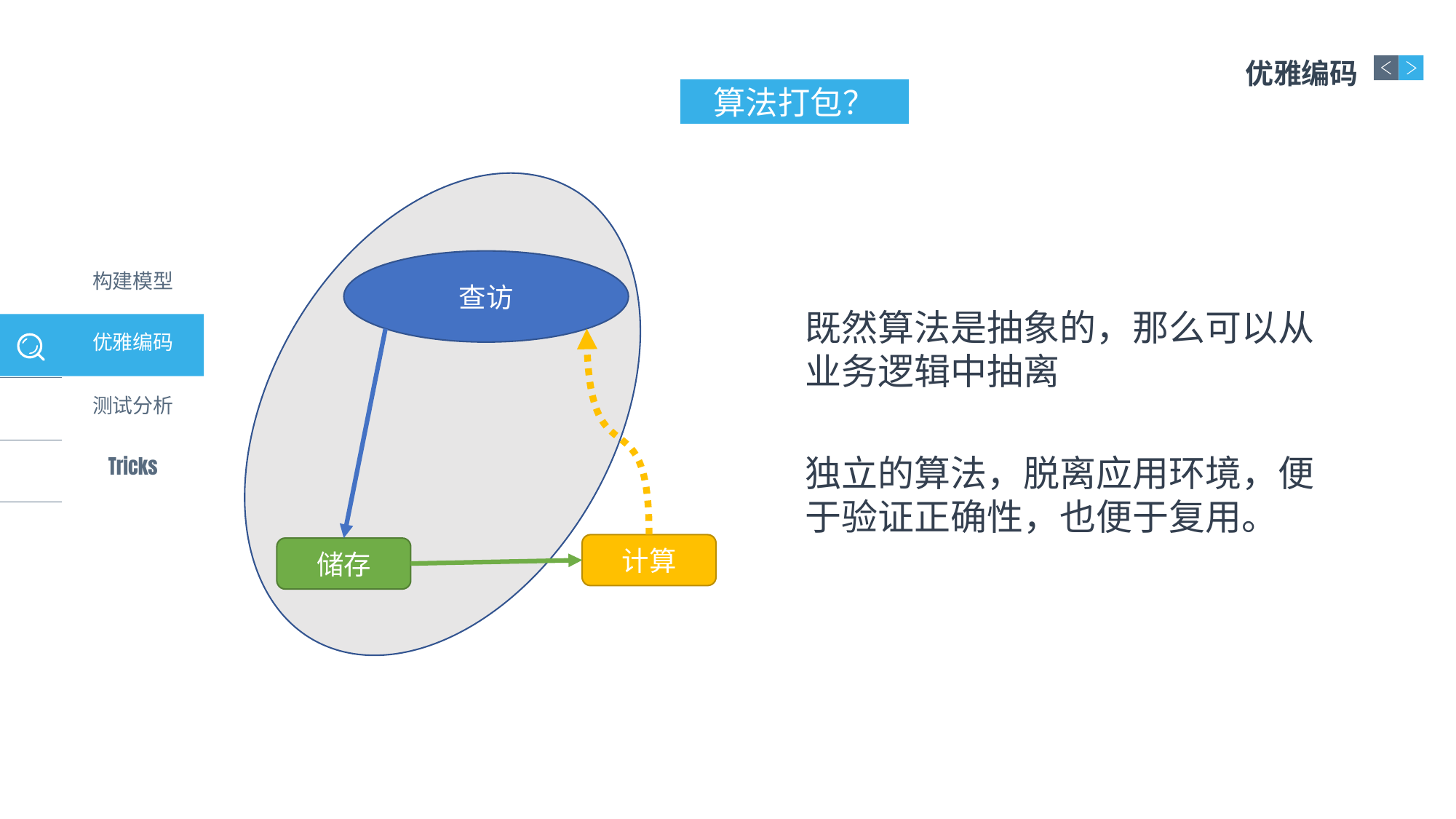

优雅编码

算法打包？

查访
构建模型

既然算法是抽象的，那么可以从业务逻辑中抽离

独立的算法，脱离应用环境，便于验证正确性，也便于复用。

优雅编码

测试分析

Tricks

计算
储存